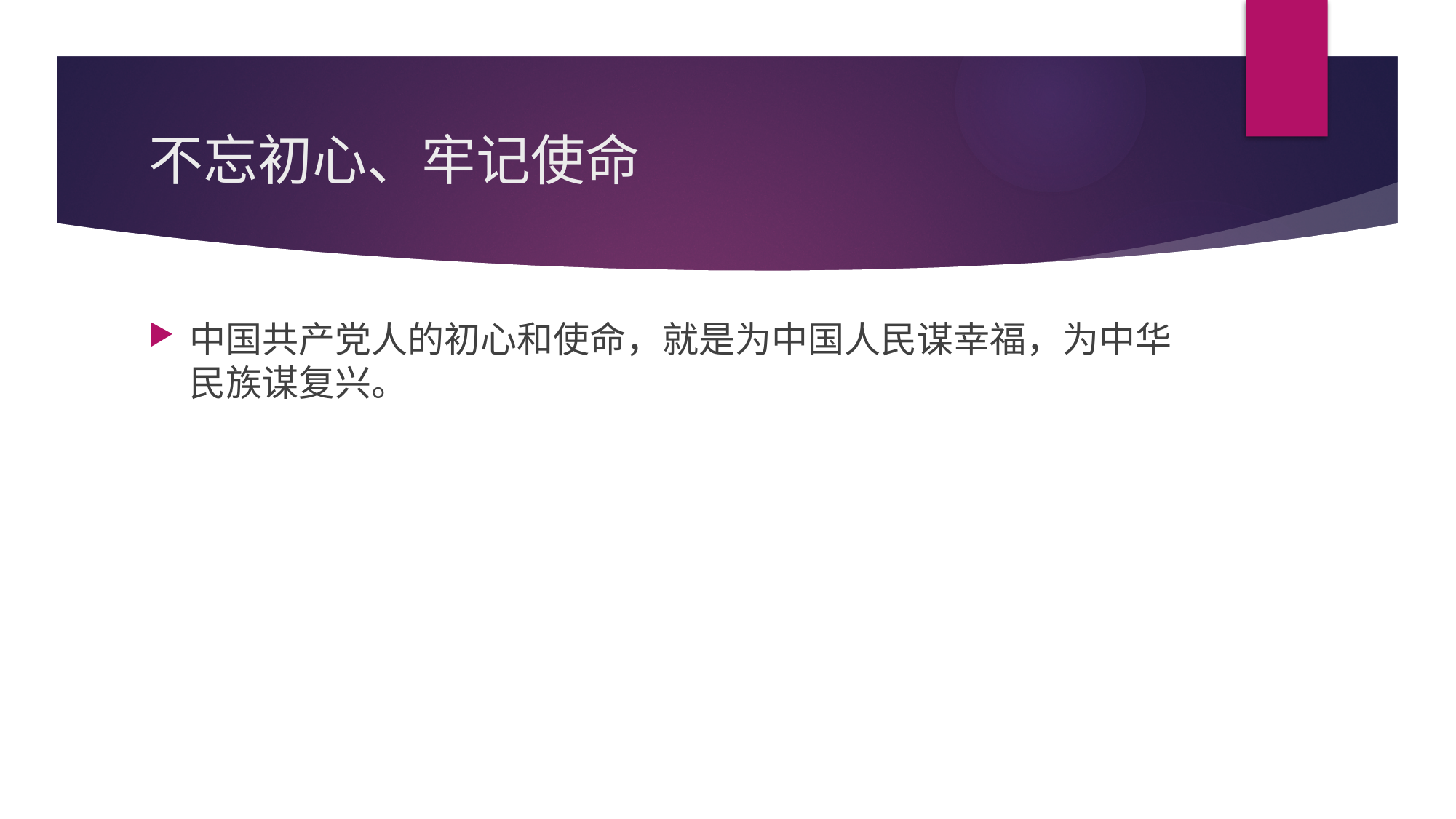

# 不忘初心、牢记使命
中国共产党人的初心和使命，就是为中国人民谋幸福，为中华民族谋复兴。